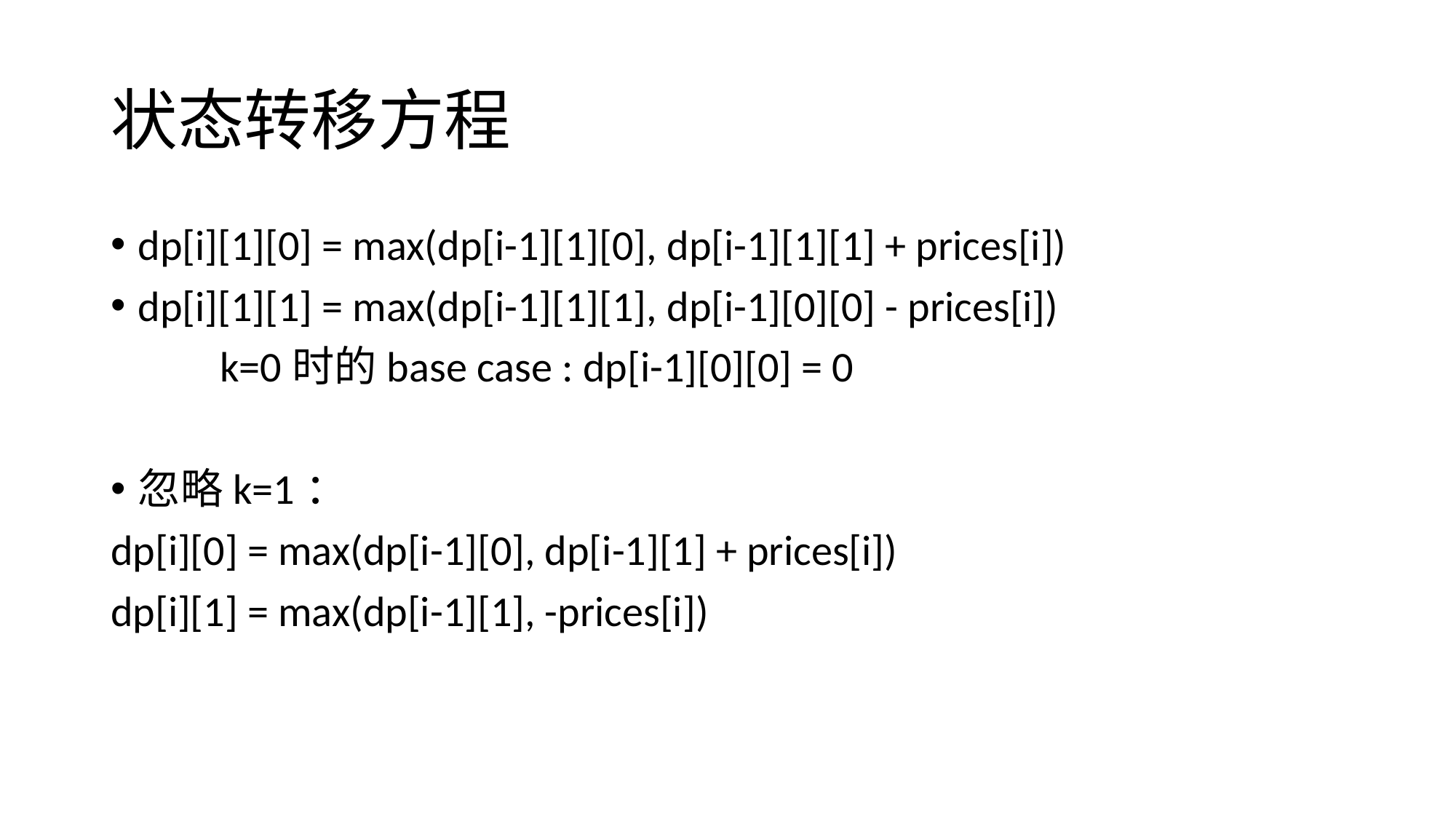

# 状态转移方程
dp[i][1][0] = max(dp[i-1][1][0], dp[i-1][1][1] + prices[i])
dp[i][1][1] = max(dp[i-1][1][1], dp[i-1][0][0] - prices[i])
	k=0时的base case : dp[i-1][0][0] = 0

忽略k=1：
dp[i][0] = max(dp[i-1][0], dp[i-1][1] + prices[i])
dp[i][1] = max(dp[i-1][1], -prices[i])